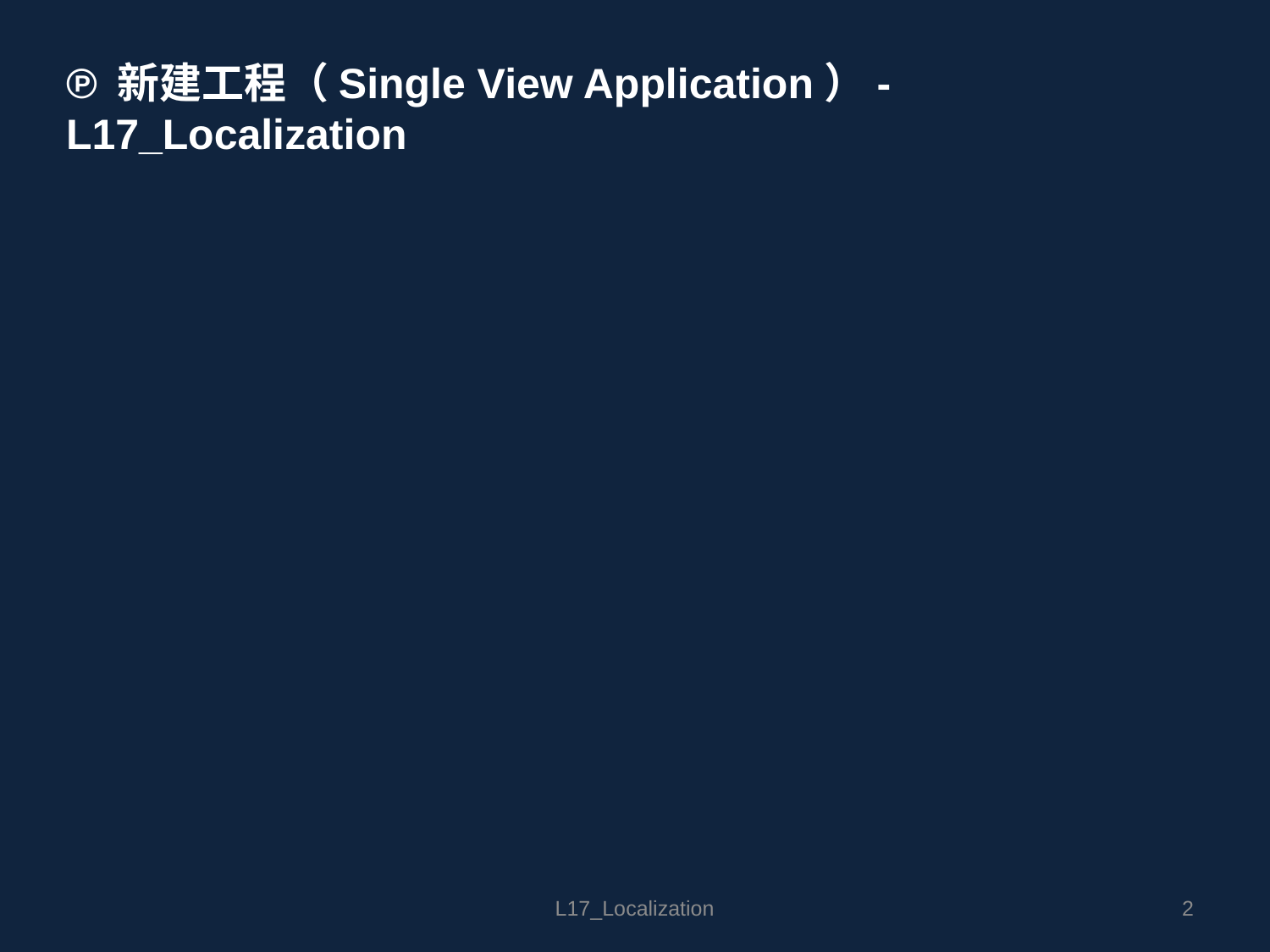

℗ 新建工程（Single View Application）- L17_Localization
L17_Localization
2